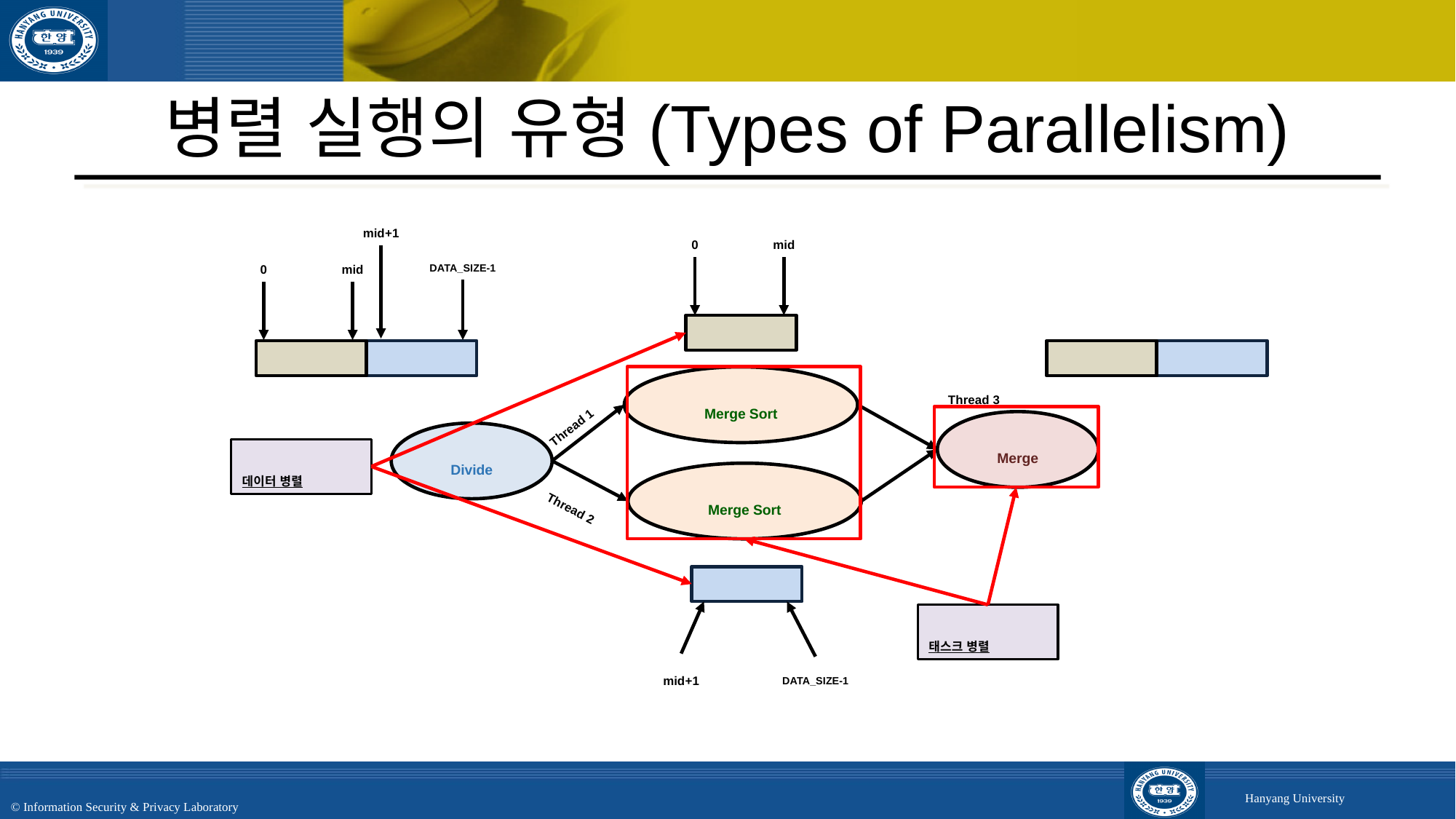

# 병렬 실행의 유형(Types of Parallelism)
mid+1
0
mid
0
mid
DATA_SIZE-1

Merge Sort
Thread 3
Thread 1

Merge
Divide
데이터 병렬
Merge Sort
Thread 2

태스크 병렬
mid+1
DATA_SIZE-1